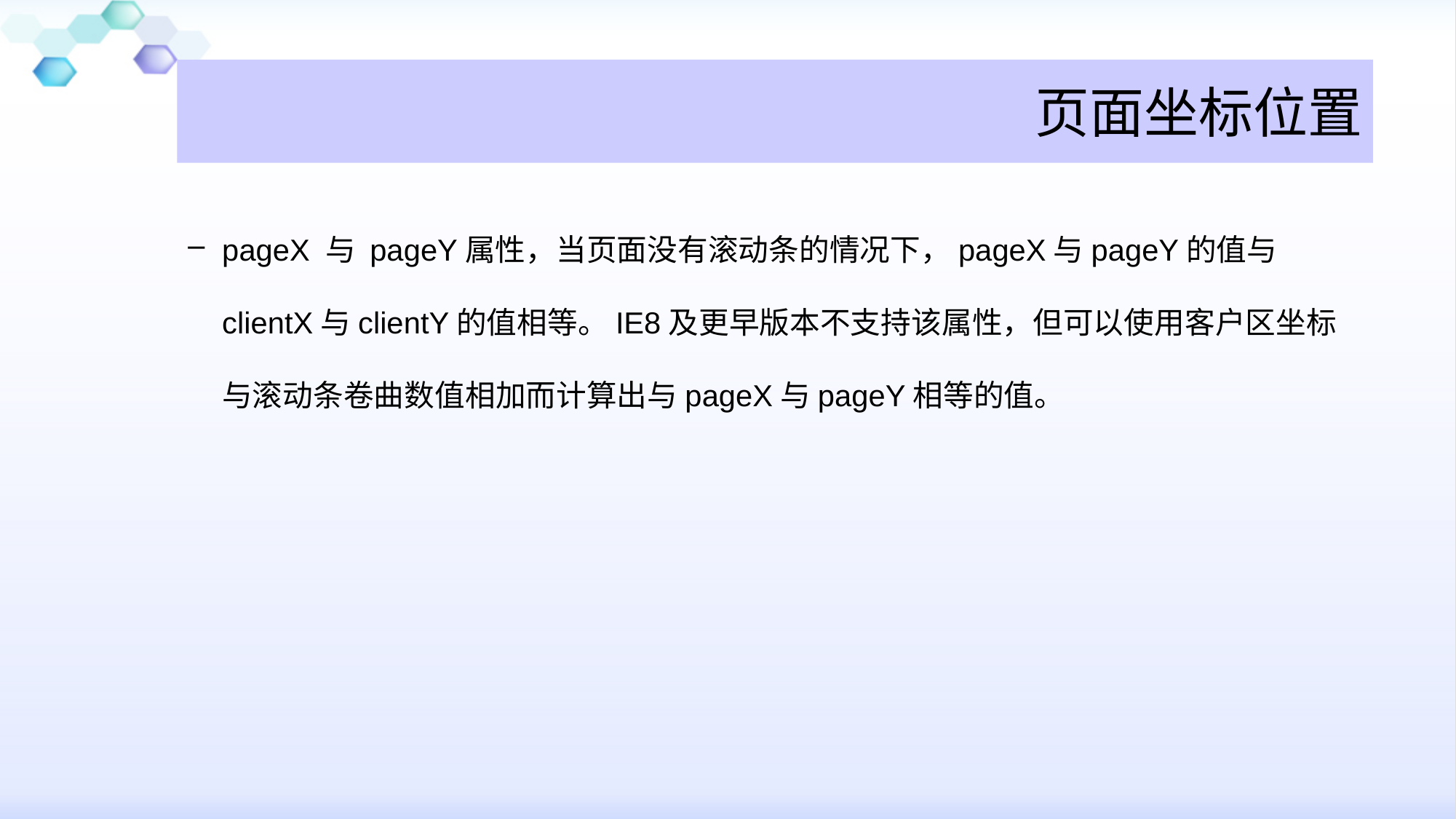

# 页面坐标位置
pageX 与 pageY属性，当页面没有滚动条的情况下，pageX与pageY的值与clientX与clientY的值相等。IE8及更早版本不支持该属性，但可以使用客户区坐标与滚动条卷曲数值相加而计算出与pageX与pageY相等的值。